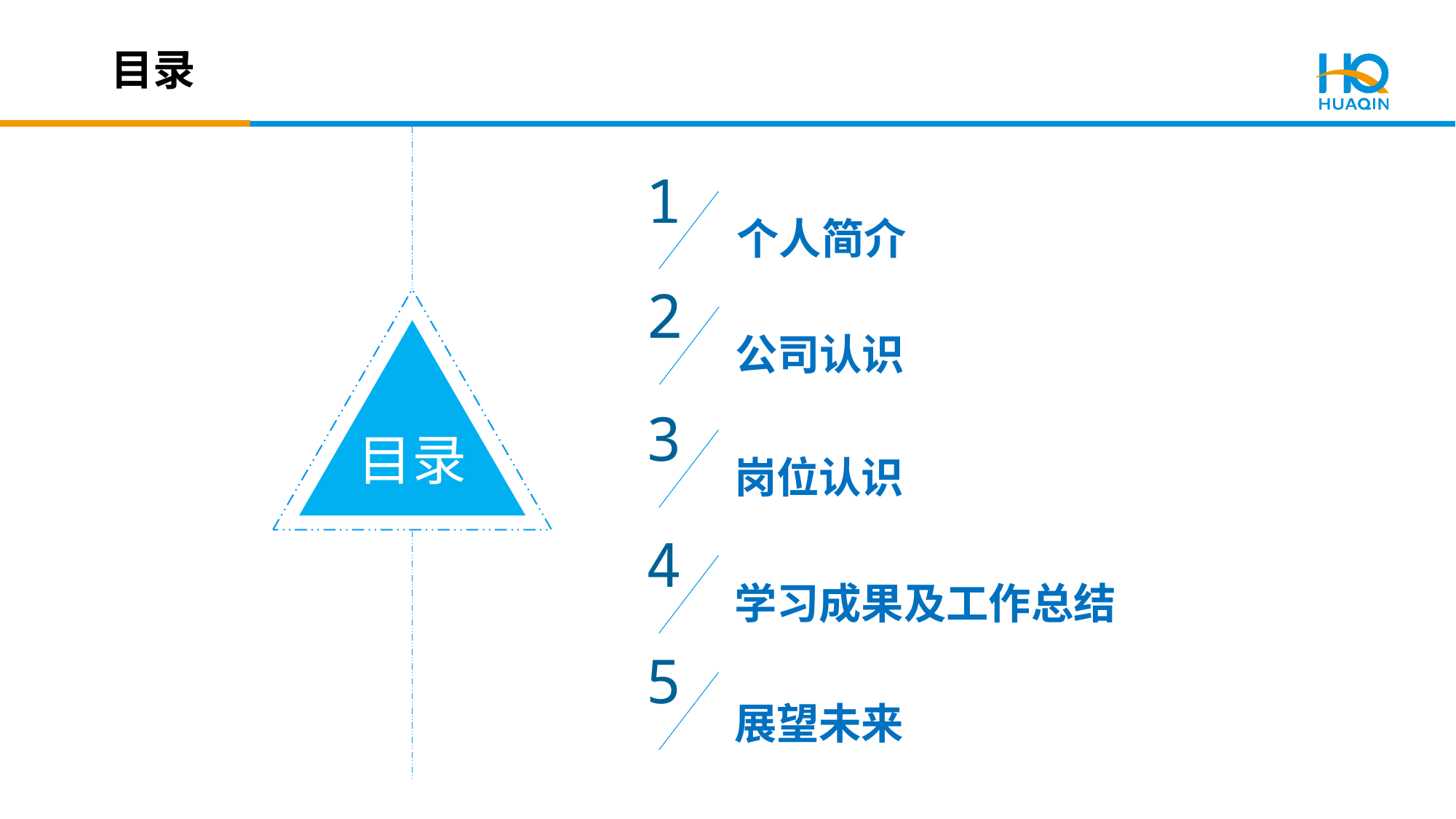

# 目录
1
 个人简介
2

目录
 公司认识
3
 岗位认识
4
 学习成果及工作总结
5
 展望未来